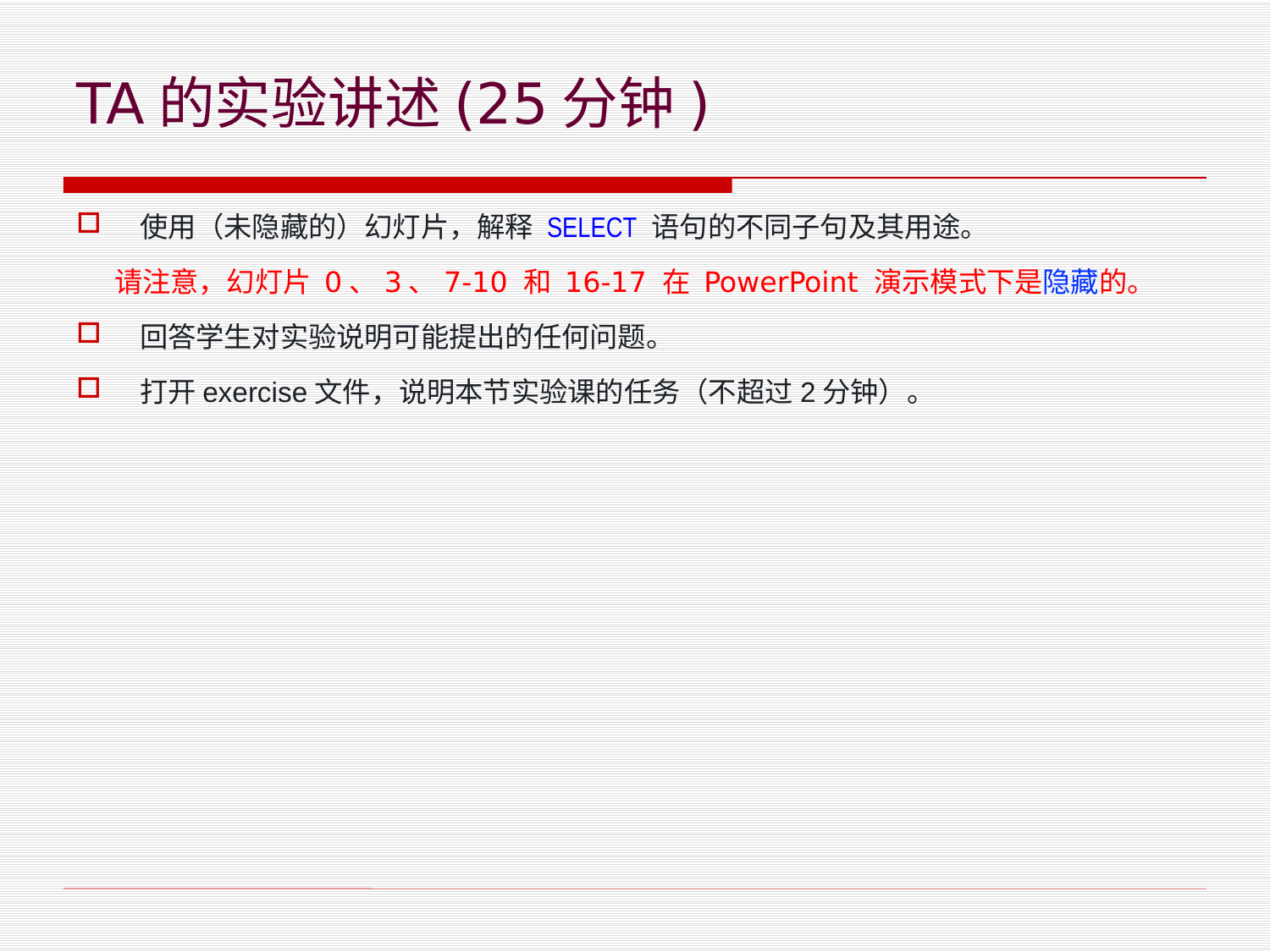

# TA的实验讲述(25分钟)
使用（未隐藏的）幻灯片，解释 SELECT 语句的不同子句及其用途。
请注意，幻灯片 0、3、7-10 和 16-17 在 PowerPoint 演示模式下是隐藏的。
回答学生对实验说明可能提出的任何问题。
打开exercise文件，说明本节实验课的任务（不超过2分钟）。